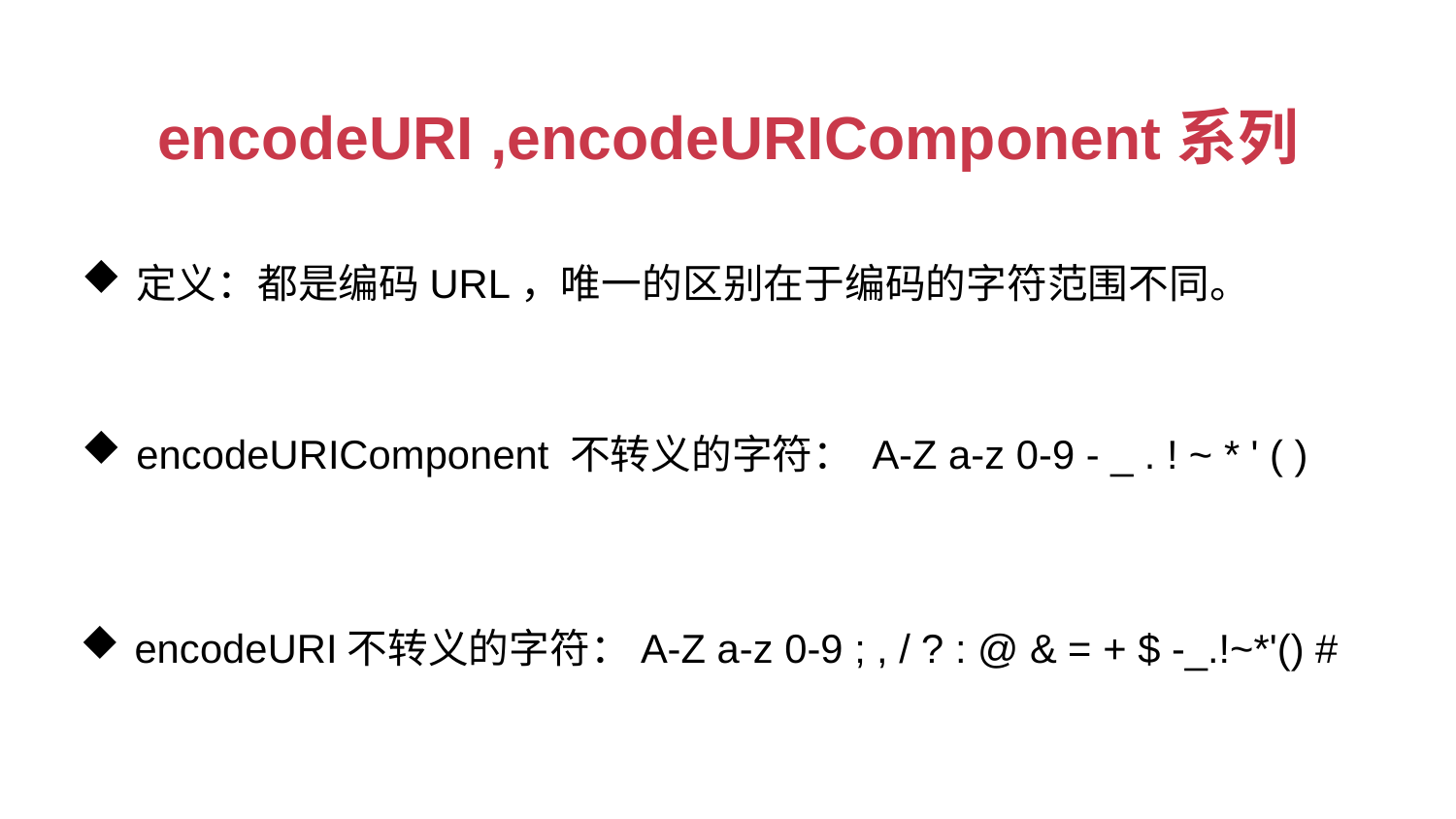

encodeURI ,encodeURIComponent系列
定义：都是编码URL，唯一的区别在于编码的字符范围不同。
encodeURIComponent 不转义的字符： A-Z a-z 0-9 - _ . ! ~ * ' ( )
encodeURI不转义的字符：A-Z a-z 0-9 ; , / ? : @ & = + $ -_.!~*'() #